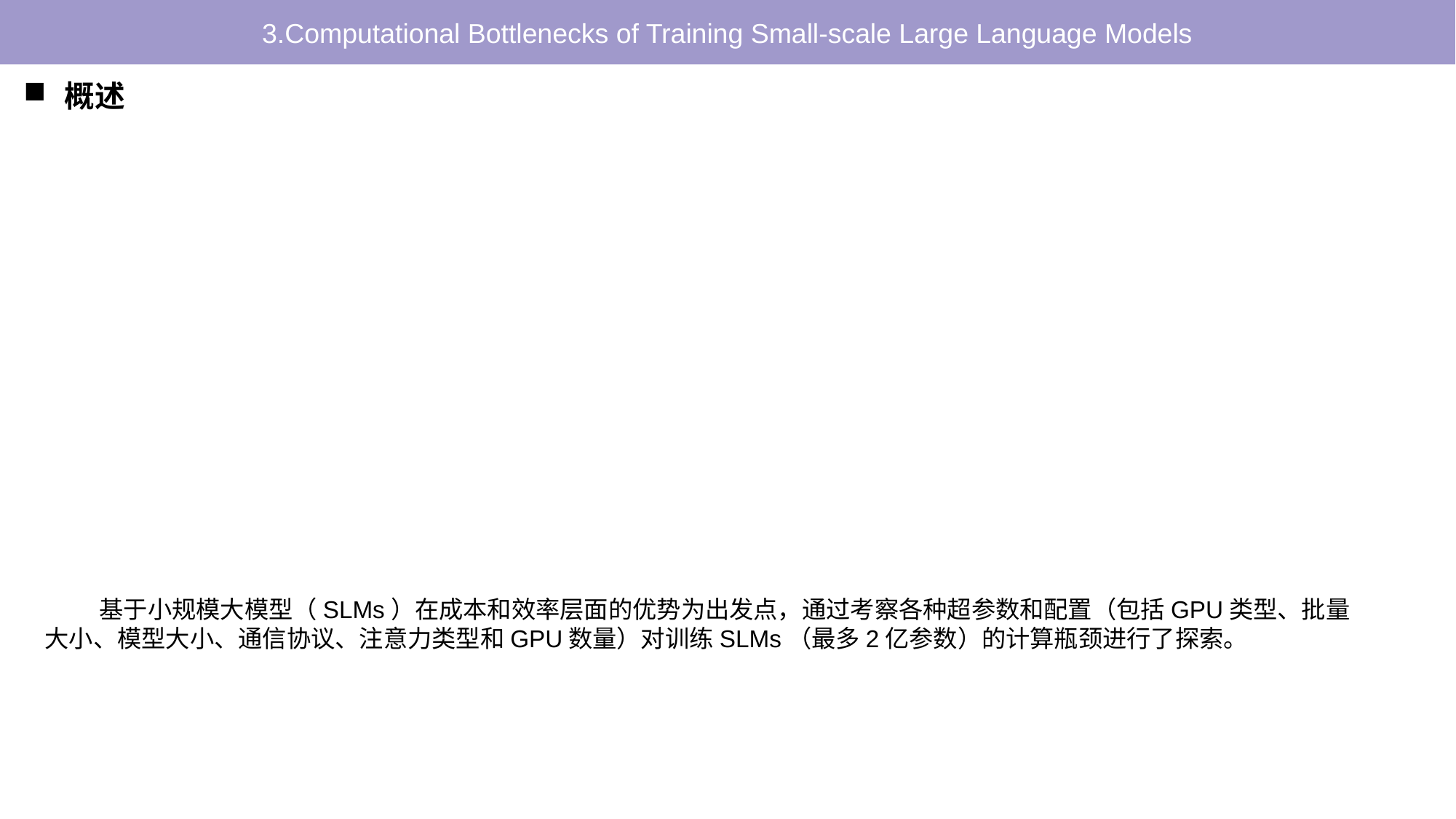

3.Computational Bottlenecks of Training Small-scale Large Language Models
概述

基于小规模大模型（SLMs）在成本和效率层面的优势为出发点，通过考察各种超参数和配置（包括GPU类型、批量大小、模型大小、通信协议、注意力类型和GPU数量）对训练SLMs（最多2亿参数）的计算瓶颈进行了探索。